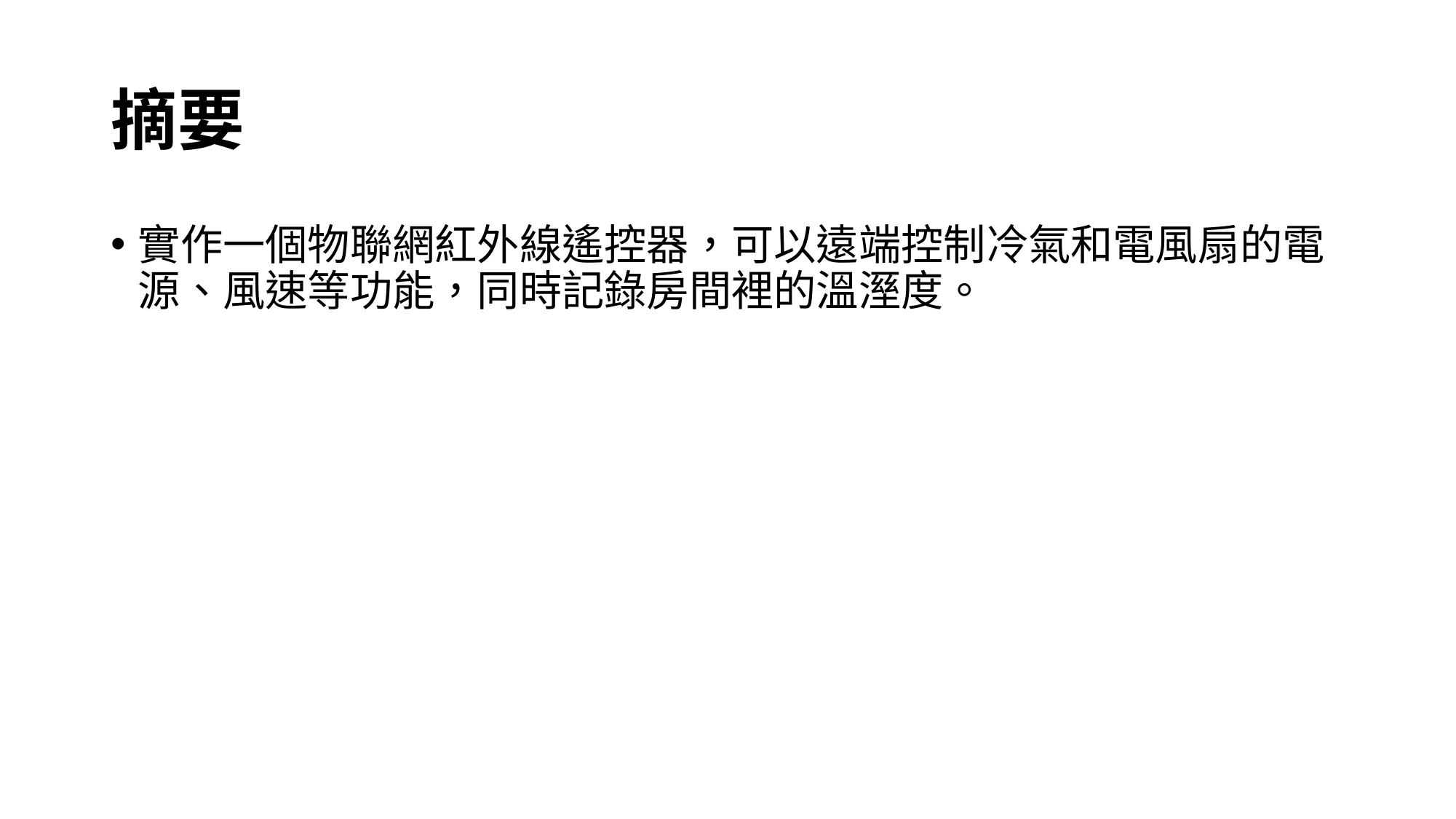

# 摘要
實作一個物聯網紅外線遙控器，可以遠端控制冷氣和電風扇的電源、風速等功能，同時記錄房間裡的溫溼度。